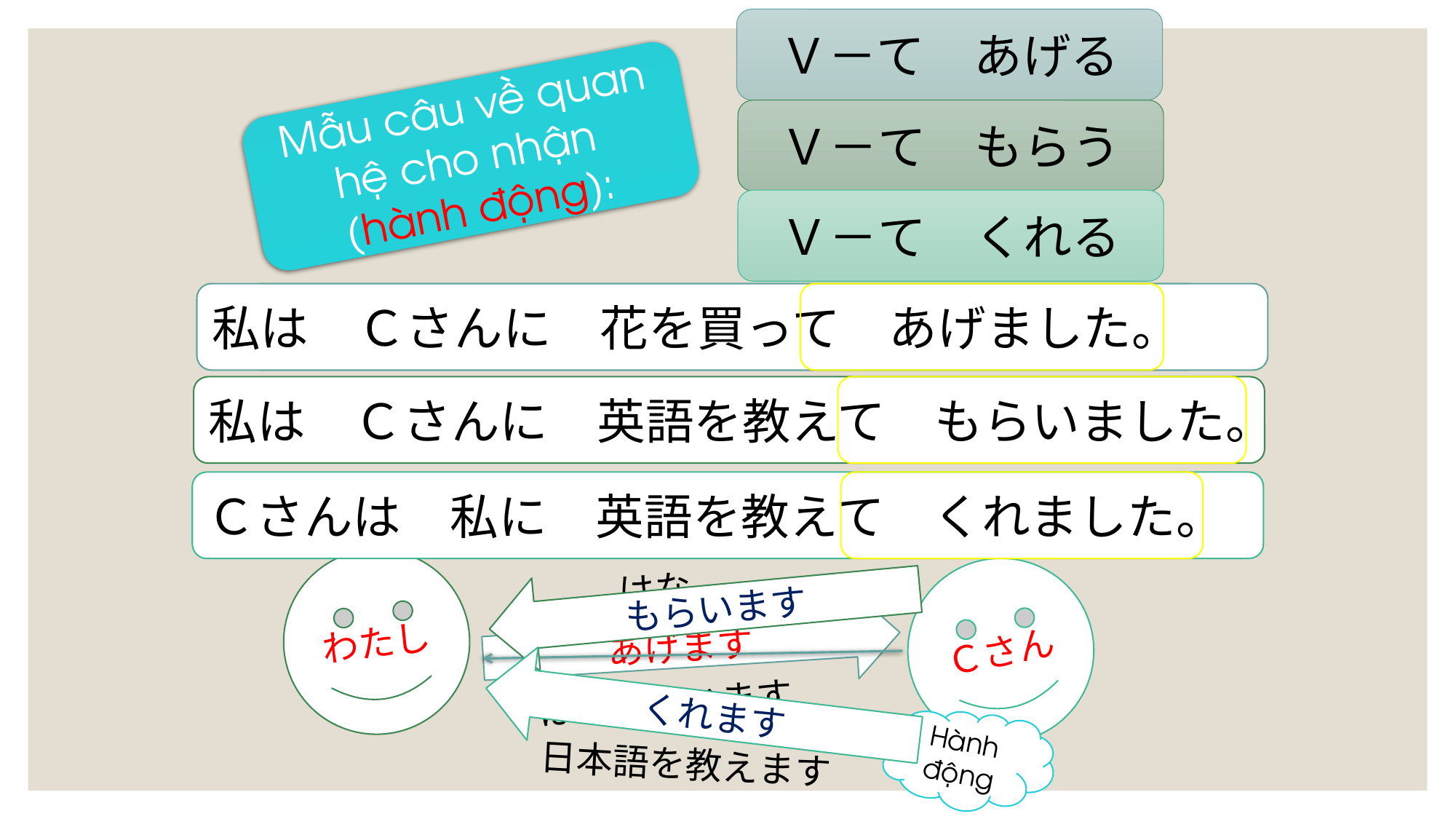

Ｖ－て　あげる
Mẫu câu về quan hệ cho nhận
(hành động):
Ｖ－て　もらう
Ｖ－て　くれる
私は　Ｃさんに　花を買って　あげました。
私は　Ｃさんに　花を　あげました。

私は　Ｃさんに　英語を教えて　もらいました。

Ｃさんは　私に　英語を教えて　くれました。

わたし
Ｃさん
はな
もらいます
あげます
くれます
はなをかいます
Hành động
日本語を教えます